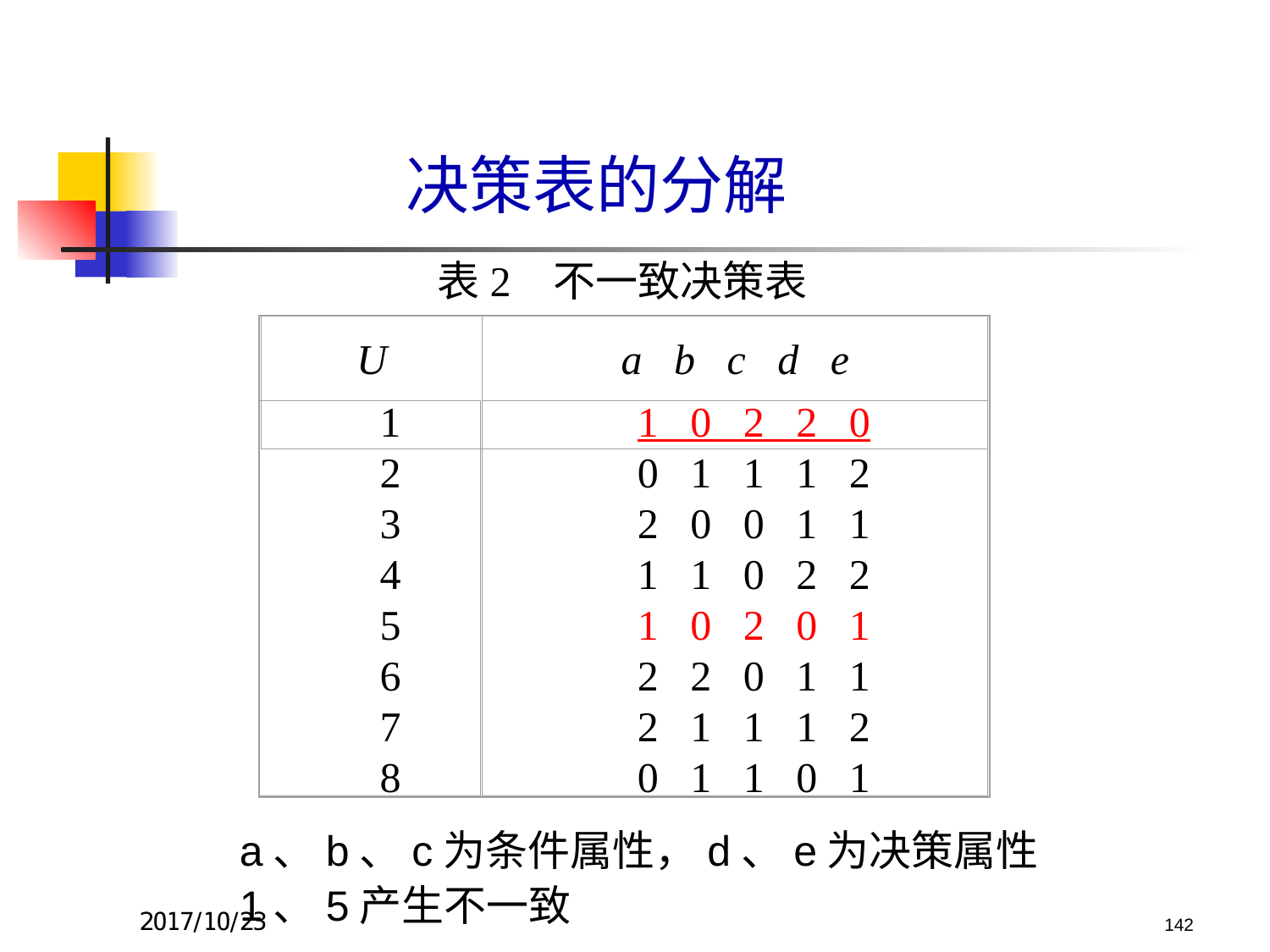

决策表的分解
表2   不一致决策表

U

a   b   c   d   e

1
2
3
4
5
6
7
8

1   0   2   2   0
0   1   1   1   2
2   0   0   1   1
1   1   0   2   2
1   0   2   0   1
2   2   0   1   1
2   1   1   1   2
0   1   1   0   1

 a、b、c为条件属性，d、e为决策属性
 1、5产生不一致
2017/10/23
142